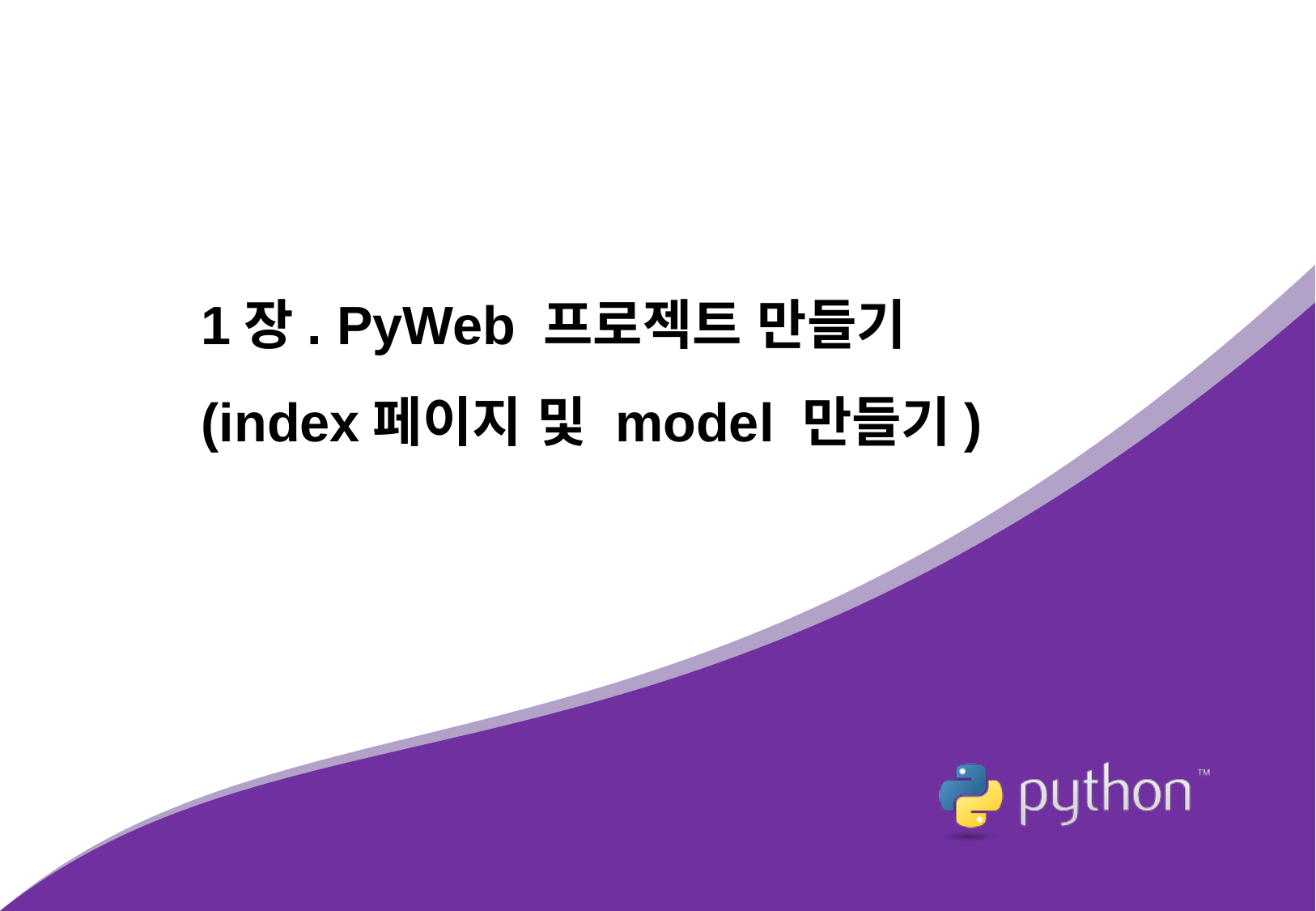

# 1장. PyWeb 프로젝트 만들기 (index페이지 및 model 만들기)